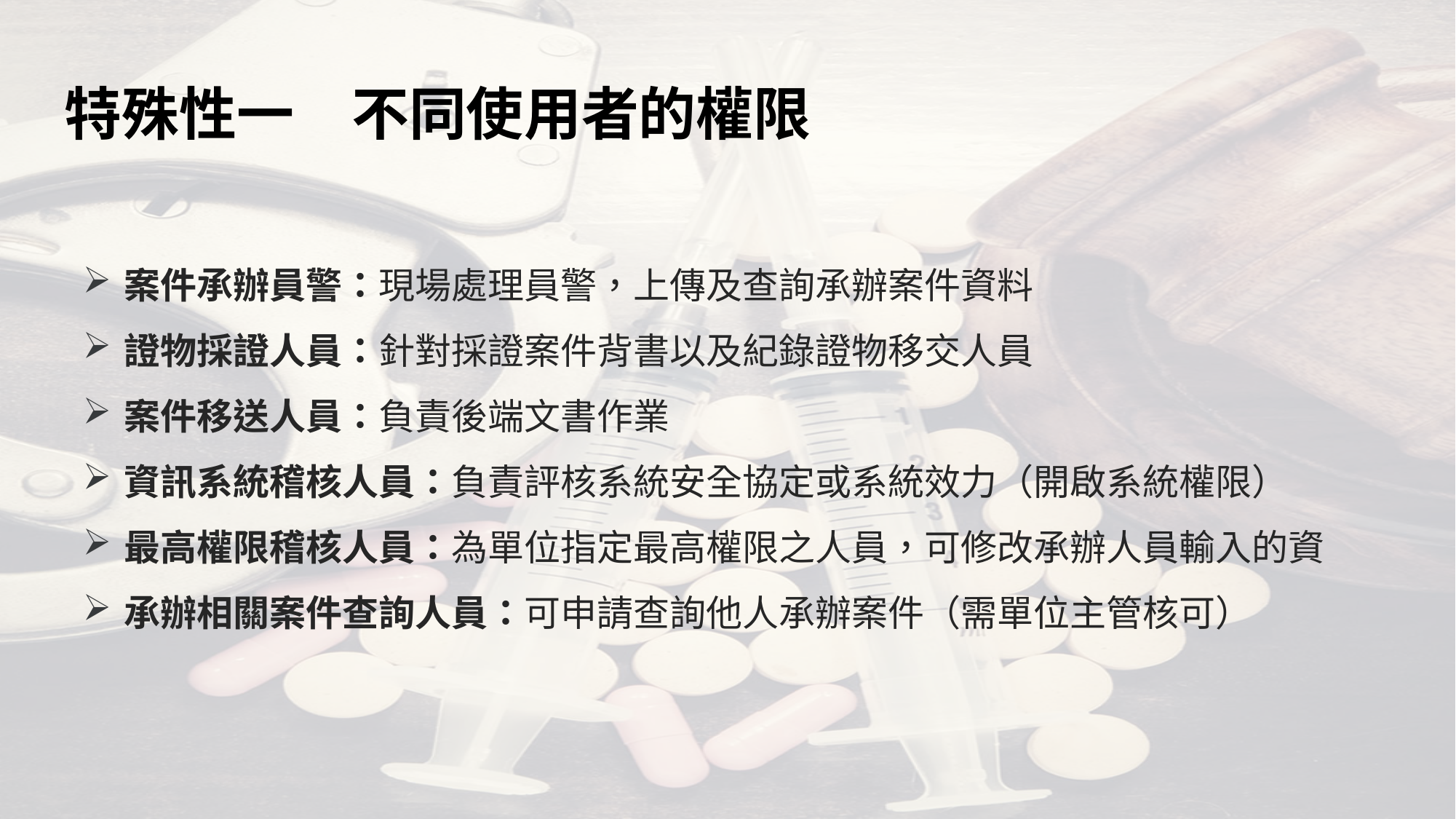

# 特殊性一　不同使用者的權限

案件承辦員警：現場處理員警，上傳及查詢承辦案件資料
證物採證人員：針對採證案件背書以及紀錄證物移交人員
案件移送人員：負責後端文書作業
資訊系統稽核人員：負責評核系統安全協定或系統效力（開啟系統權限）
最高權限稽核人員：為單位指定最高權限之人員，可修改承辦人員輸入的資
承辦相關案件查詢人員：可申請查詢他人承辦案件（需單位主管核可）